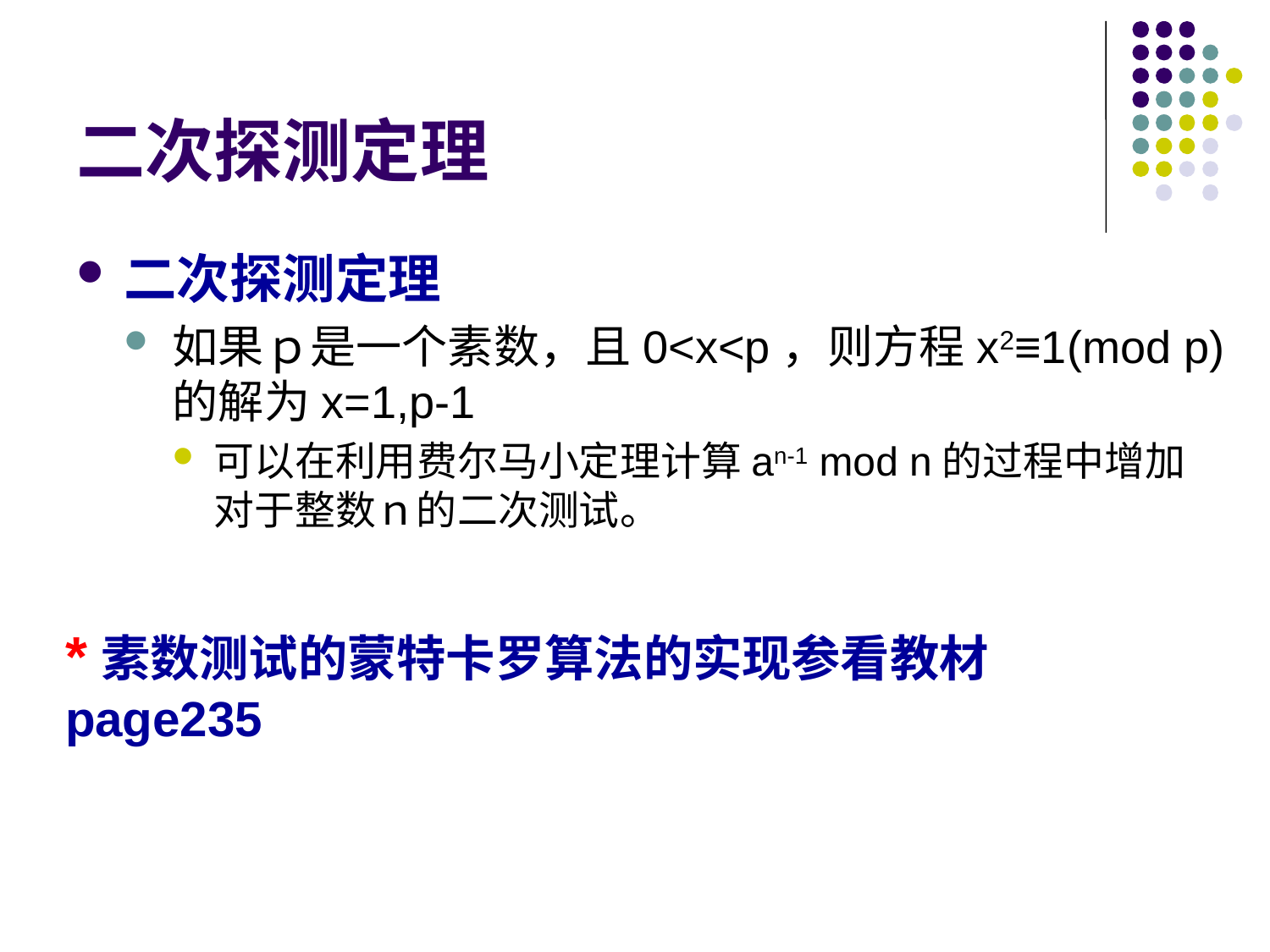

# 二次探测定理
二次探测定理
如果ｐ是一个素数，且0<x<p，则方程x2≡1(mod p)的解为x=1,p-1
可以在利用费尔马小定理计算an-1 mod n的过程中增加对于整数ｎ的二次测试。
*素数测试的蒙特卡罗算法的实现参看教材page235